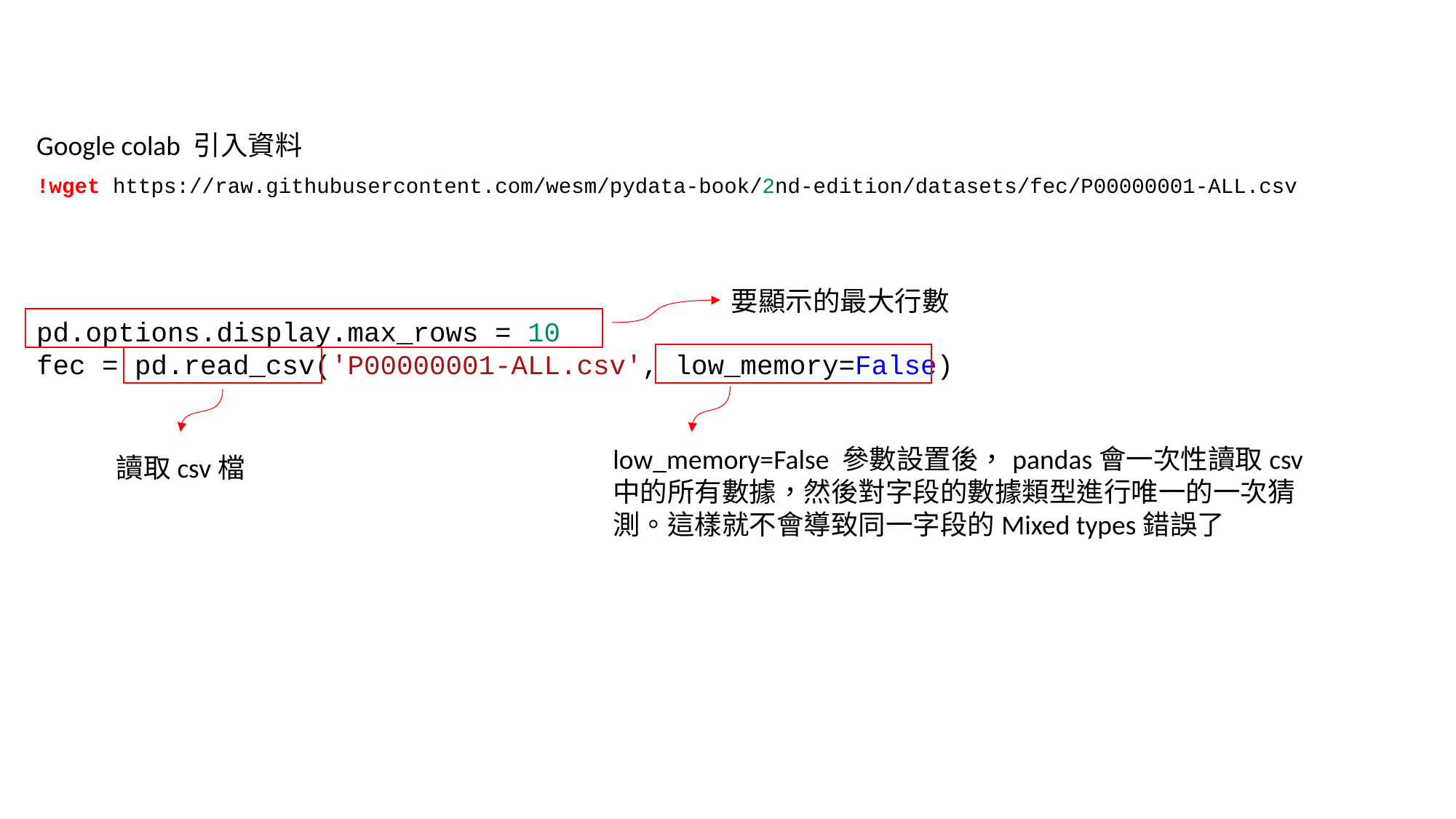

Google colab 引入資料
!wget https://raw.githubusercontent.com/wesm/pydata-book/2nd-edition/datasets/fec/P00000001-ALL.csv
要顯示的最大行數
pd.options.display.max_rows = 10
fec = pd.read_csv('P00000001-ALL.csv', low_memory=False)

low_memory=False 參數設置後，pandas會一次性讀取csv中的所有數據，然後對字段的數據類型進行唯一的一次猜測。這樣就不會導致同一字段的Mixed types錯誤了
讀取csv檔